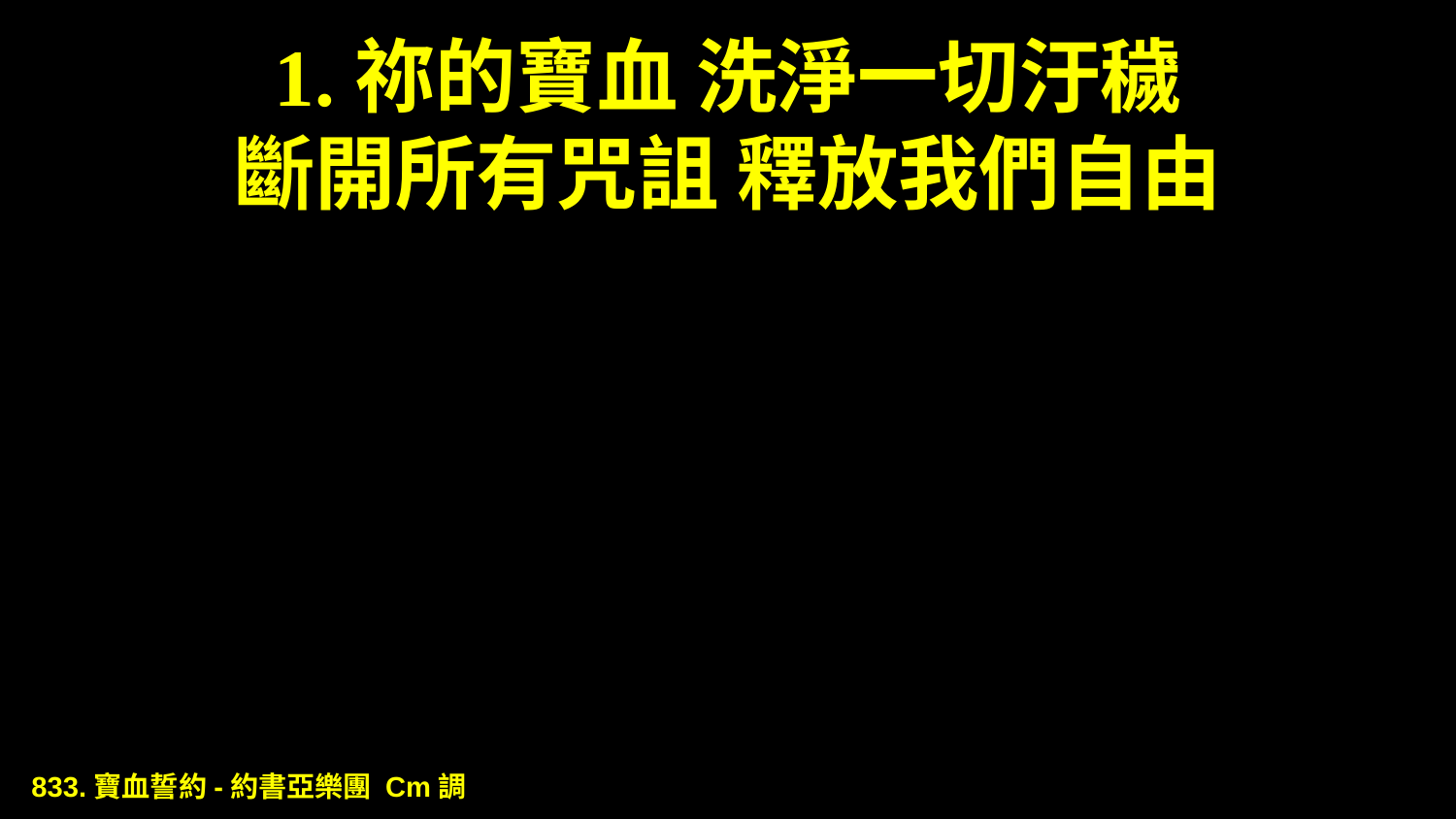

# 1.祢的寶血 洗淨一切汙穢 斷開所有咒詛 釋放我們自由
833.寶血誓約-約書亞樂團 Cm調